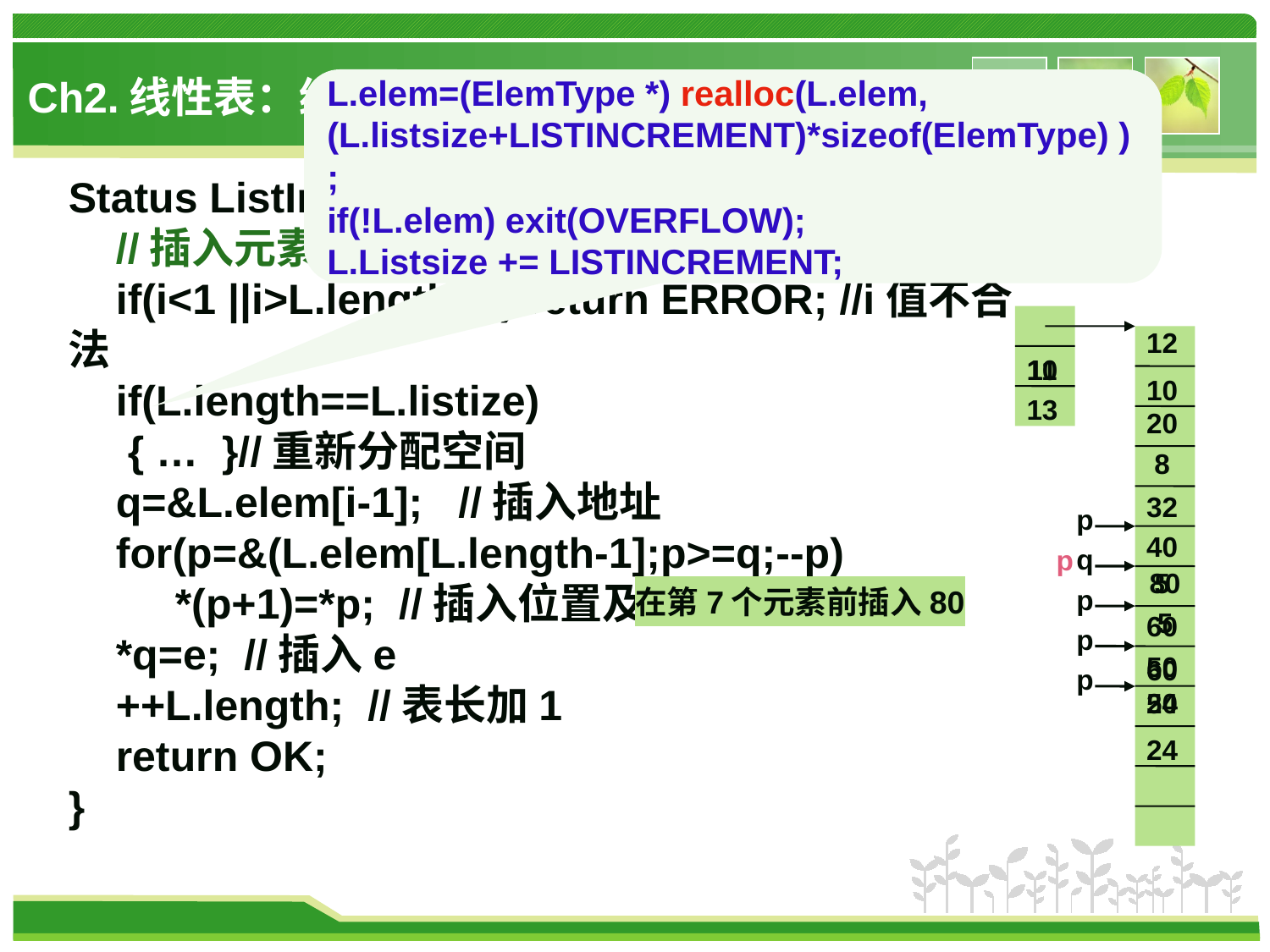

# Ch2.线性表：线性表的顺序存储结构——插入算法
L.elem=(ElemType *) realloc(L.elem, (L.listsize+LISTINCREMENT)*sizeof(ElemType) );
if(!L.elem) exit(OVERFLOW);
L.Listsize += LISTINCREMENT;
Status ListInsert(SqList &L,int i,ElemType e){
    //插入元素e到顺序表L的第i个位置之前
    if(i<1 ||i>L.length+1) return ERROR; //i值不合法
    if(L.length==L.listize)
     { …  }//重新分配空间
    q=&L.elem[i-1];   //插入地址
    for(p=&(L.elem[L.length-1];p>=q;--p)
         *(p+1)=*p;  //插入位置及之后的元素右移
    *q=e;  //插入e
    ++L.length;  //表长加1
    return OK;
}

12

10

11
10

13

20

8

32

p
40

q
p
80
5

p
在第7个元素前插入80
5
60

p
50

60

p
24
50

24

25